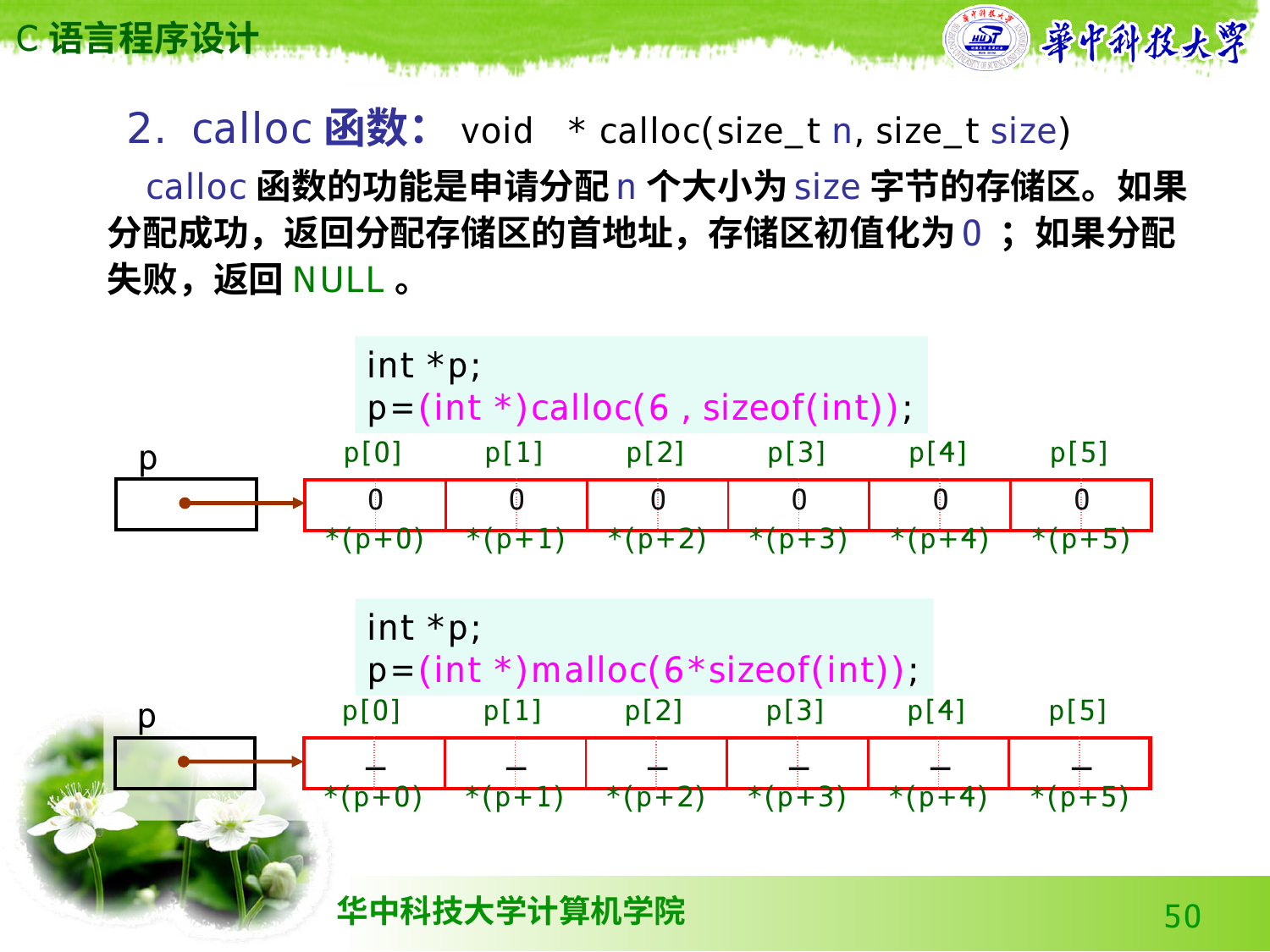

2.  calloc函数：void   * calloc(size_t n, size_t size)
    calloc函数的功能是申请分配 n 个大小为 size 字节的存储区。如果分配成功，返回分配存储区的首地址，存储区初值化为 0 ；如果分配失败，返回NULL。
int *p;
p=(int *)calloc(6 , sizeof(int));
p
| p[0] | p[1] | p[2] | p[3] | p[4] | p[5] |
| --- | --- | --- | --- | --- | --- |
|  |
| --- |
|  |  |  |  |  |  |  |  |  |  |  |  |
| --- | --- | --- | --- | --- | --- | --- | --- | --- | --- | --- | --- |
| 0 | 0 | 0 | 0 | 0 | 0 |
| --- | --- | --- | --- | --- | --- |

| \*(p+0) | \*(p+1) | \*(p+2) | \*(p+3) | \*(p+4) | \*(p+5) |
| --- | --- | --- | --- | --- | --- |
int *p;
p=(int *)malloc(6*sizeof(int));
p
| p[0] | p[1] | p[2] | p[3] | p[4] | p[5] |
| --- | --- | --- | --- | --- | --- |

|  |
| --- |
|  |  |  |  |  |  |  |  |  |  |  |  |
| --- | --- | --- | --- | --- | --- | --- | --- | --- | --- | --- | --- |
| － | － | － | － | － | － |
| --- | --- | --- | --- | --- | --- |

| \*(p+0) | \*(p+1) | \*(p+2) | \*(p+3) | \*(p+4) | \*(p+5) |
| --- | --- | --- | --- | --- | --- |
50